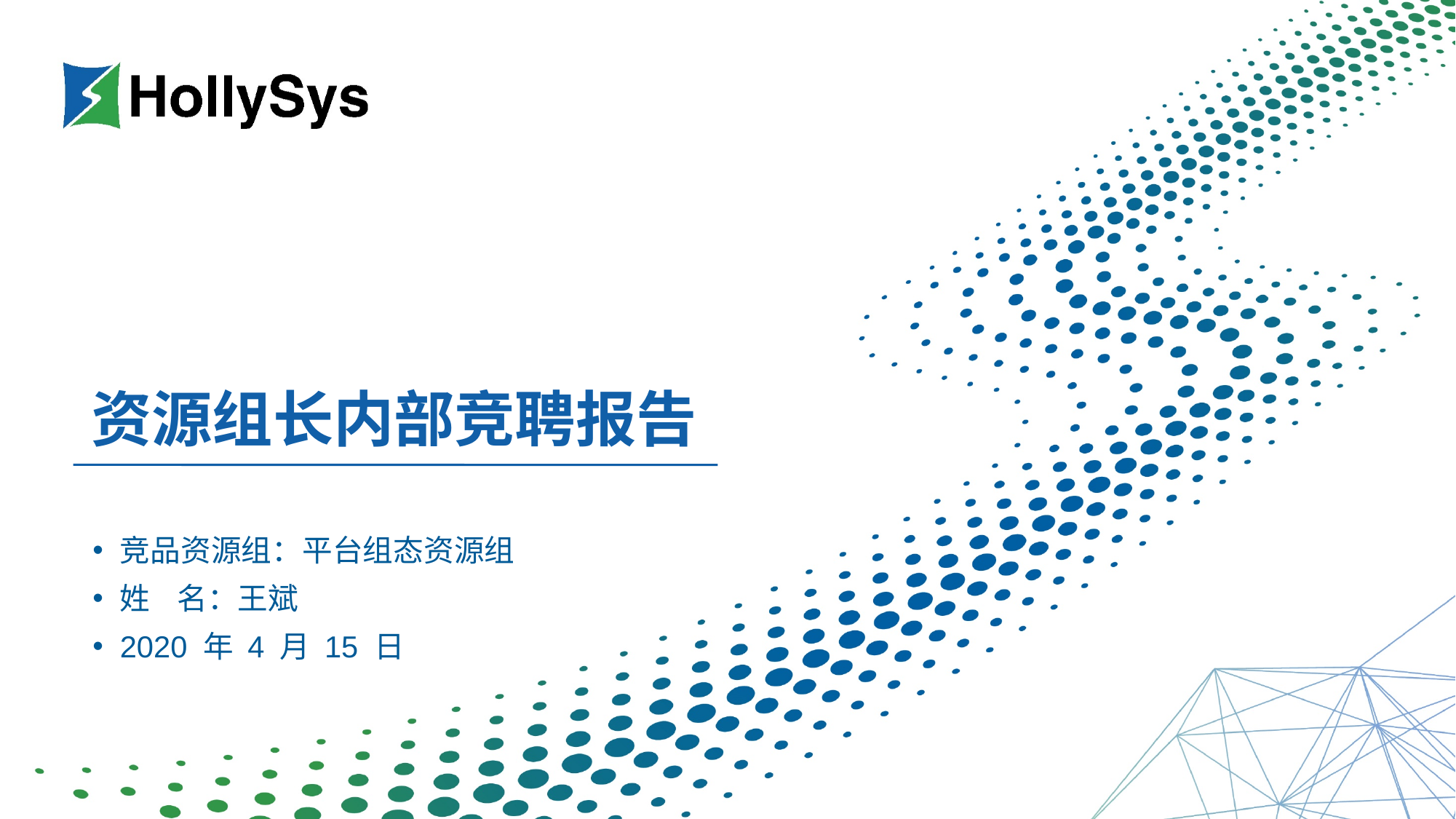

资源组长内部竞聘报告
竞品资源组：平台组态资源组
姓    名：王斌
2020 年 4 月 15 日